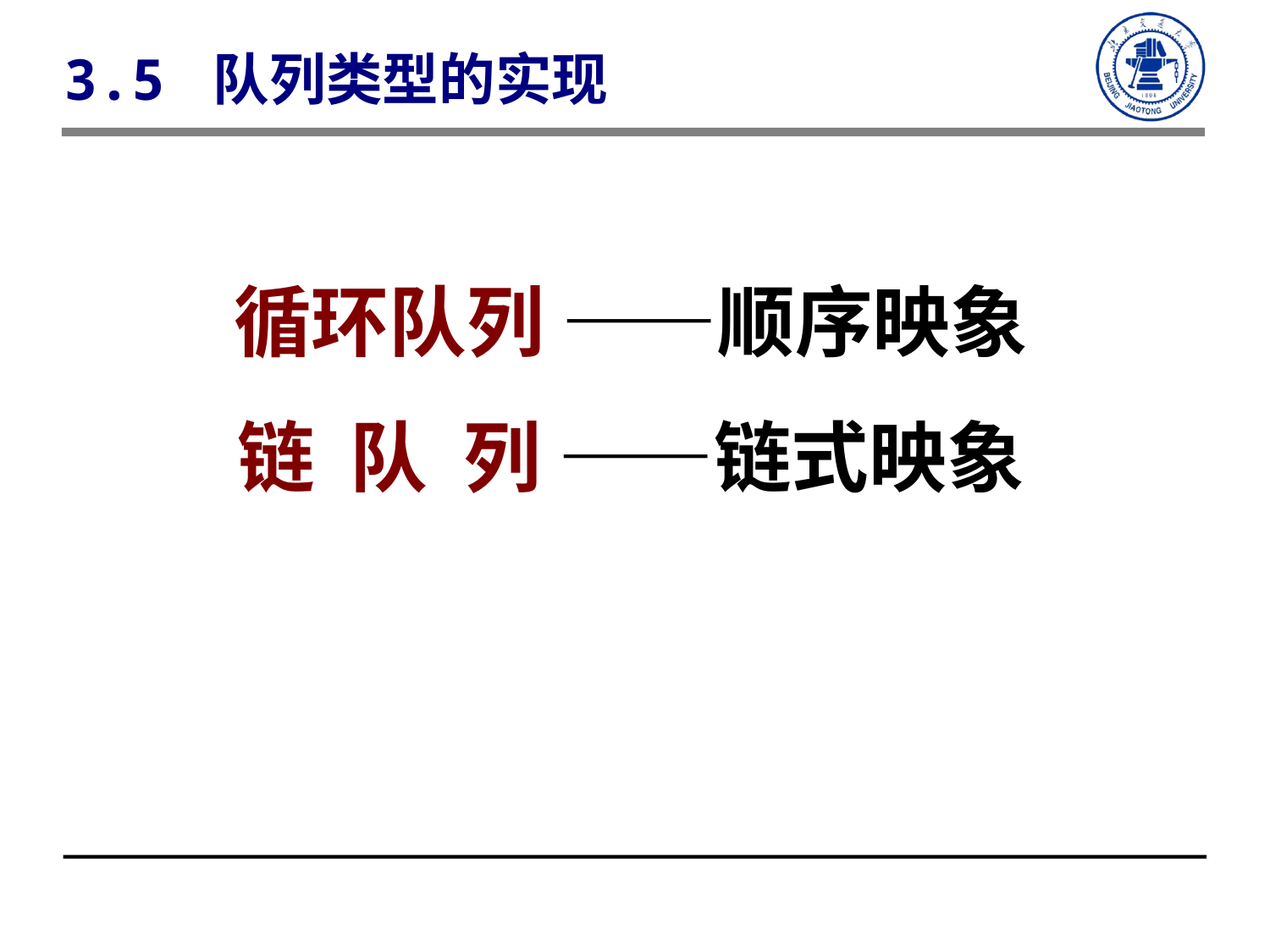

3.5 队列类型的实现
循环队列 ——顺序映象
链  队  列 ——链式映象